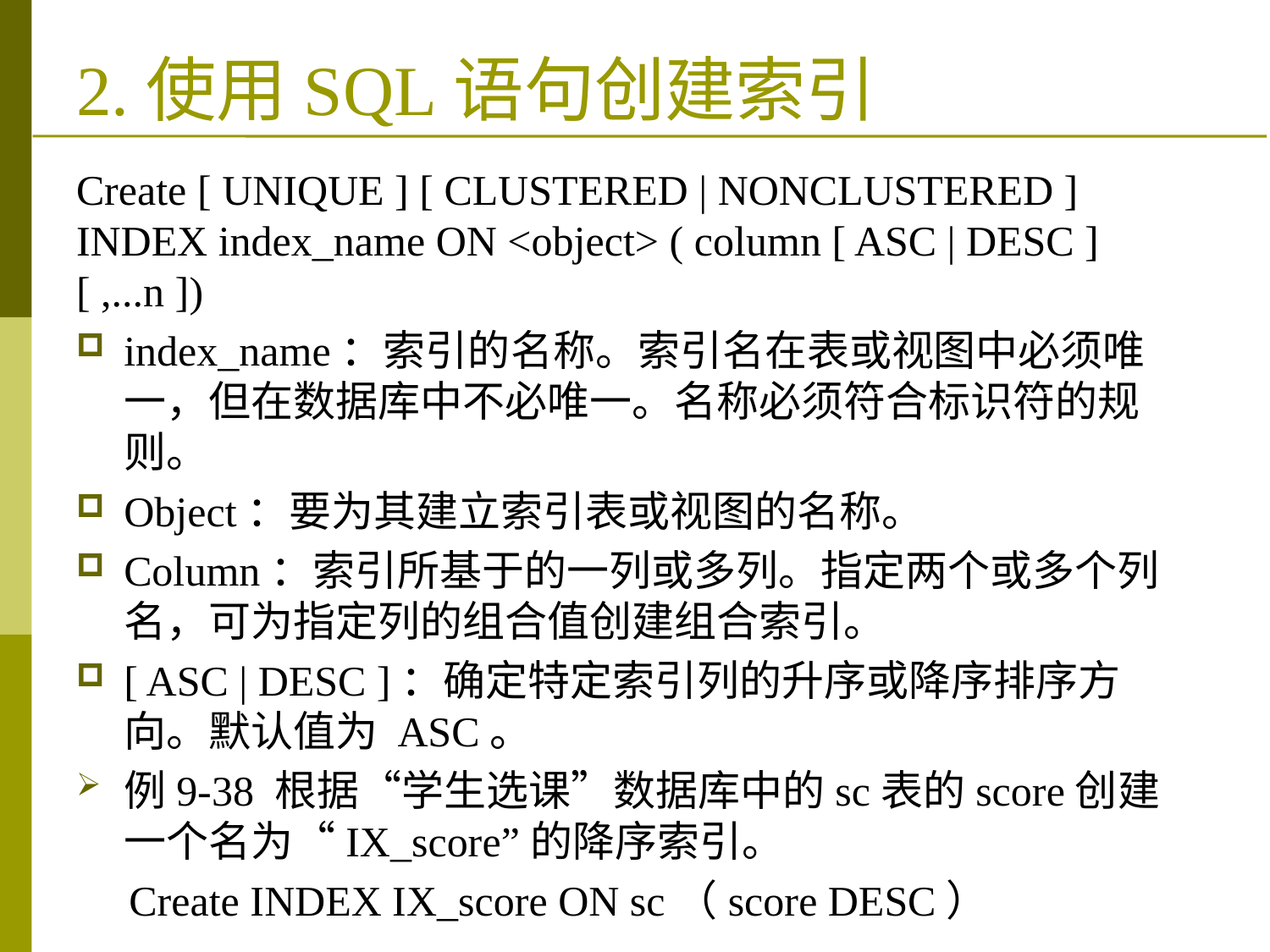

# 2.使用SQL语句创建索引
Create [ UNIQUE ] [ CLUSTERED | NONCLUSTERED ] INDEX index_name ON <object> ( column [ ASC | DESC ] [ ,...n ])
index_name：索引的名称。索引名在表或视图中必须唯一，但在数据库中不必唯一。名称必须符合标识符的规则。
Object：要为其建立索引表或视图的名称。
Column：索引所基于的一列或多列。指定两个或多个列名，可为指定列的组合值创建组合索引。
[ ASC | DESC ]：确定特定索引列的升序或降序排序方向。默认值为 ASC。
例9-38 根据“学生选课”数据库中的sc表的score创建一个名为“IX_score”的降序索引。
     Create INDEX IX_score ON sc（score DESC）